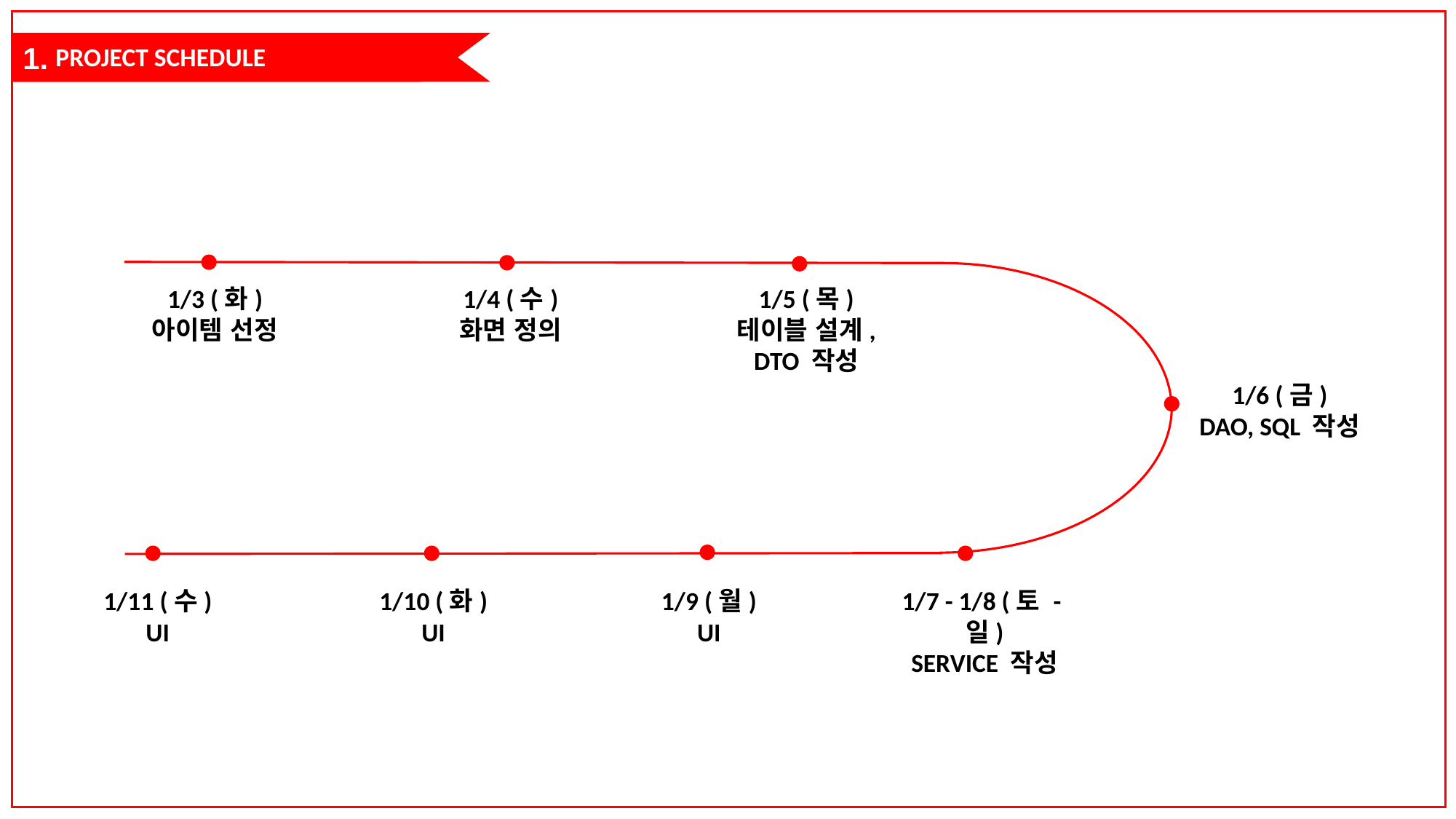

1.
PROJECT SCHEDULE

1/3 (화)
아이템 선정
1/4 (수)
화면 정의
1/5 (목)
테이블 설계,
DTO 작성
1/6 (금)
DAO, SQL 작성

1/11 (수)
UI
1/10 (화)
UI
1/9 (월)
UI
1/7 - 1/8 (토 -일)
SERVICE 작성

https://www.youtube.com/watch?v=C4nBl4GFeSM&feature=youtu.be